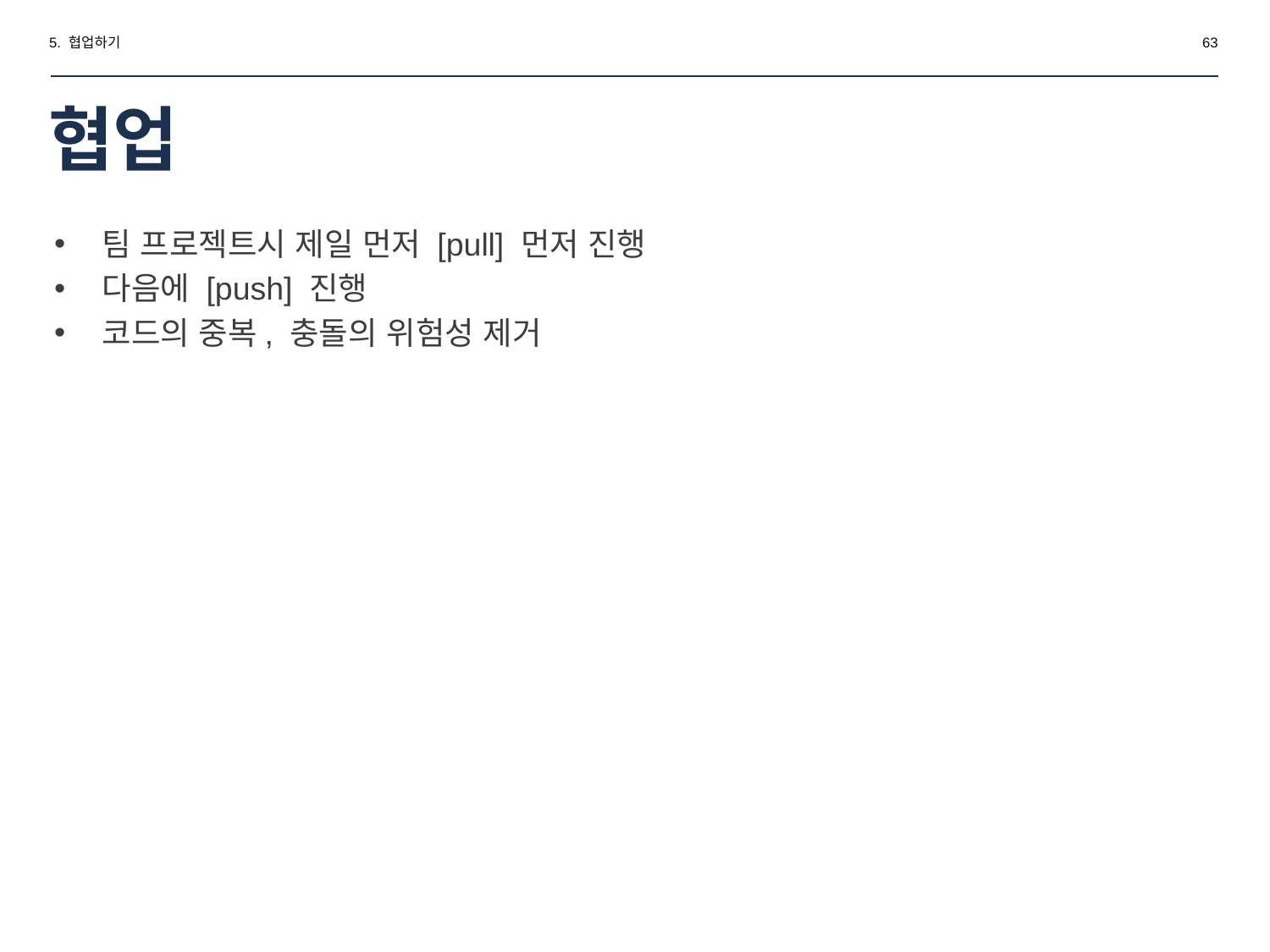

5. 협업하기
63
# 협업
팀 프로젝트시 제일 먼저 [pull] 먼저 진행
다음에 [push] 진행
코드의 중복, 충돌의 위험성 제거